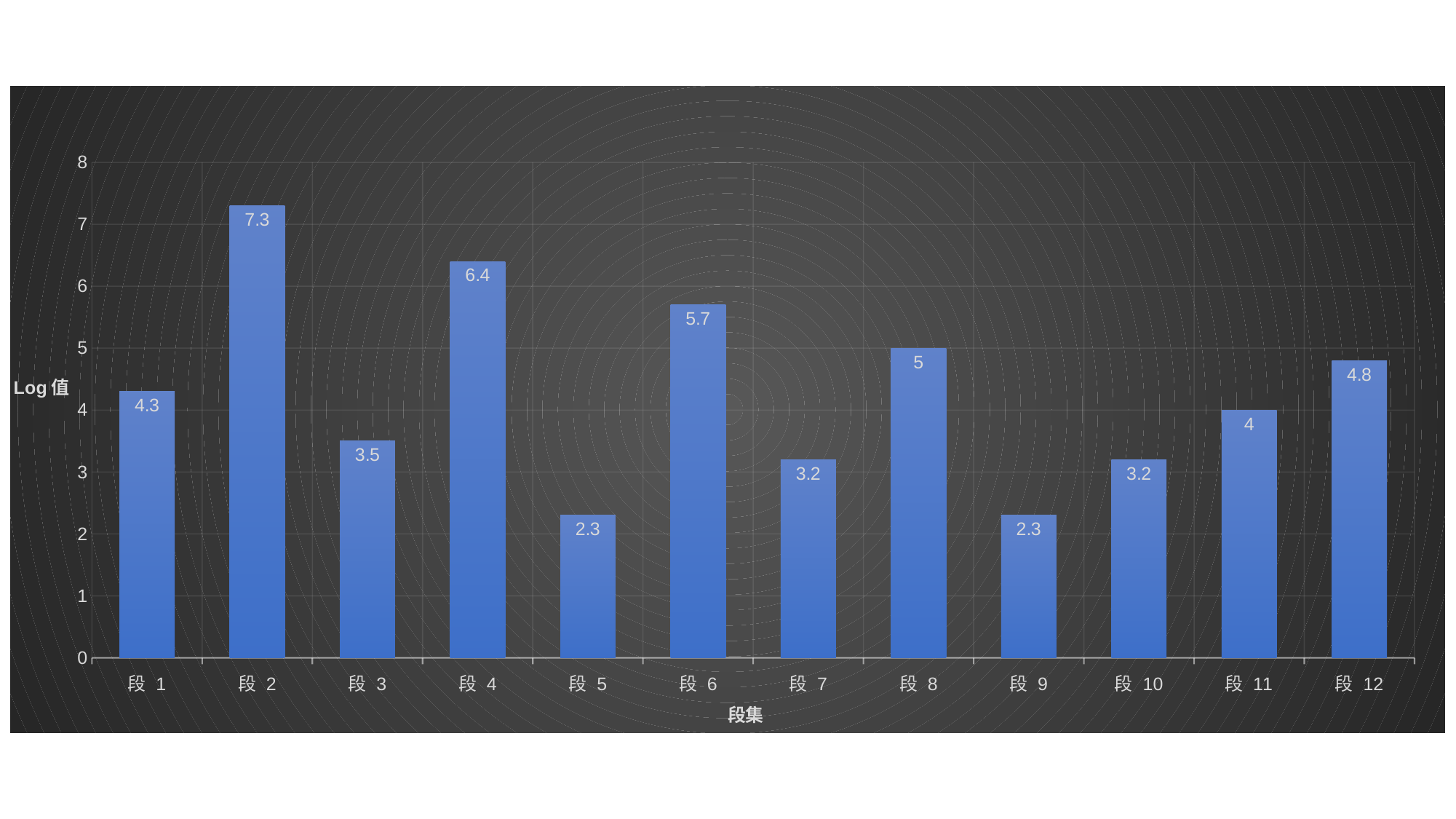

### Chart

| Category | 列2 |
|---|---|
| 段 1 | 4.3 |
| 段 2 | 7.3 |
| 段 3 | 3.5 |
| 段 4 | 6.4 |
| 段 5 | 2.3 |
| 段 6 | 5.7 |
| 段 7 | 3.2 |
| 段 8 | 5.0 |
| 段 9 | 2.3 |
| 段 10 | 3.2 |
| 段 11 | 4.0 |
| 段 12 | 4.8 |